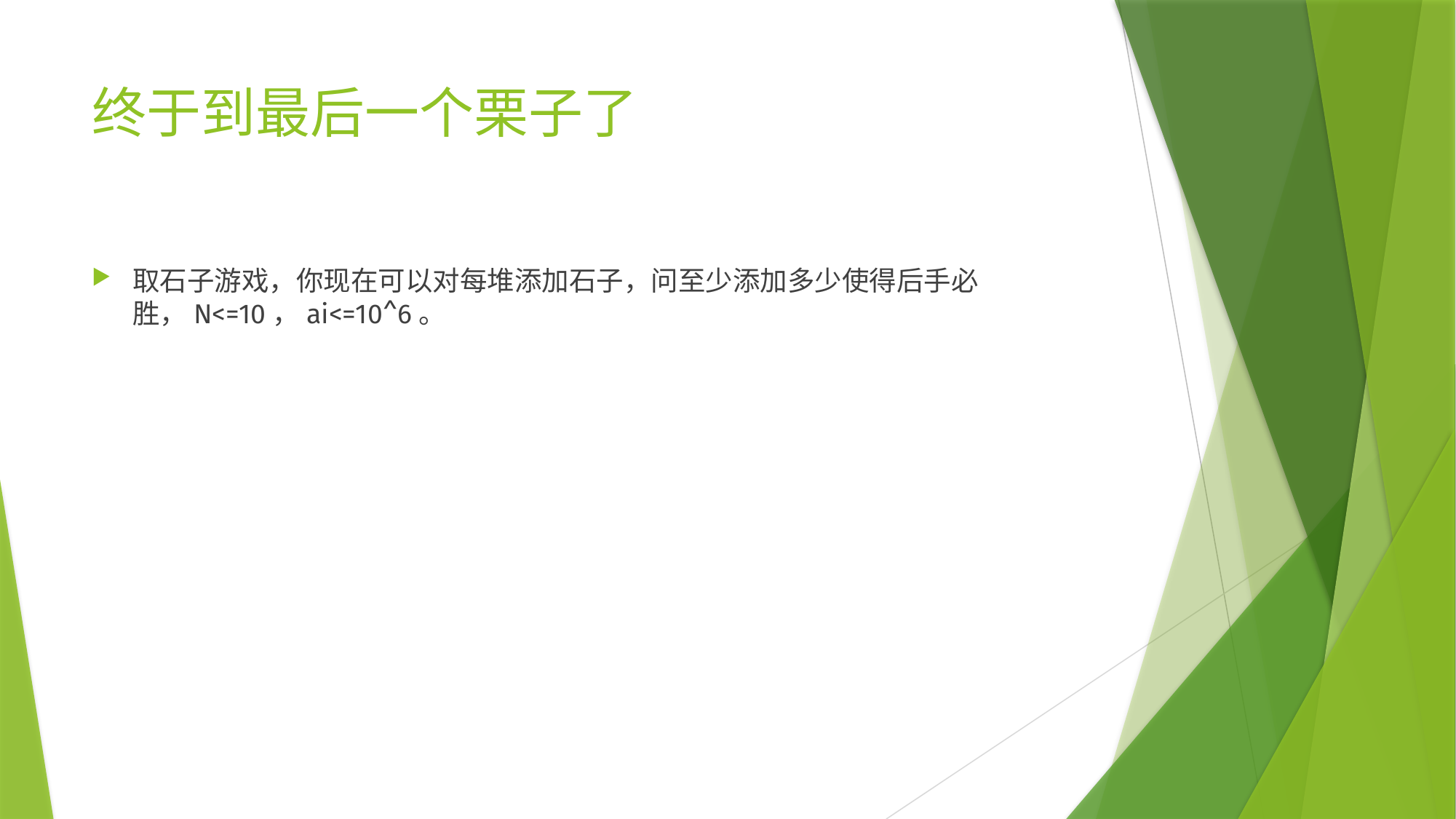

# 终于到最后一个栗子了
取石子游戏，你现在可以对每堆添加石子，问至少添加多少使得后手必胜，N<=10，ai<=10^6。